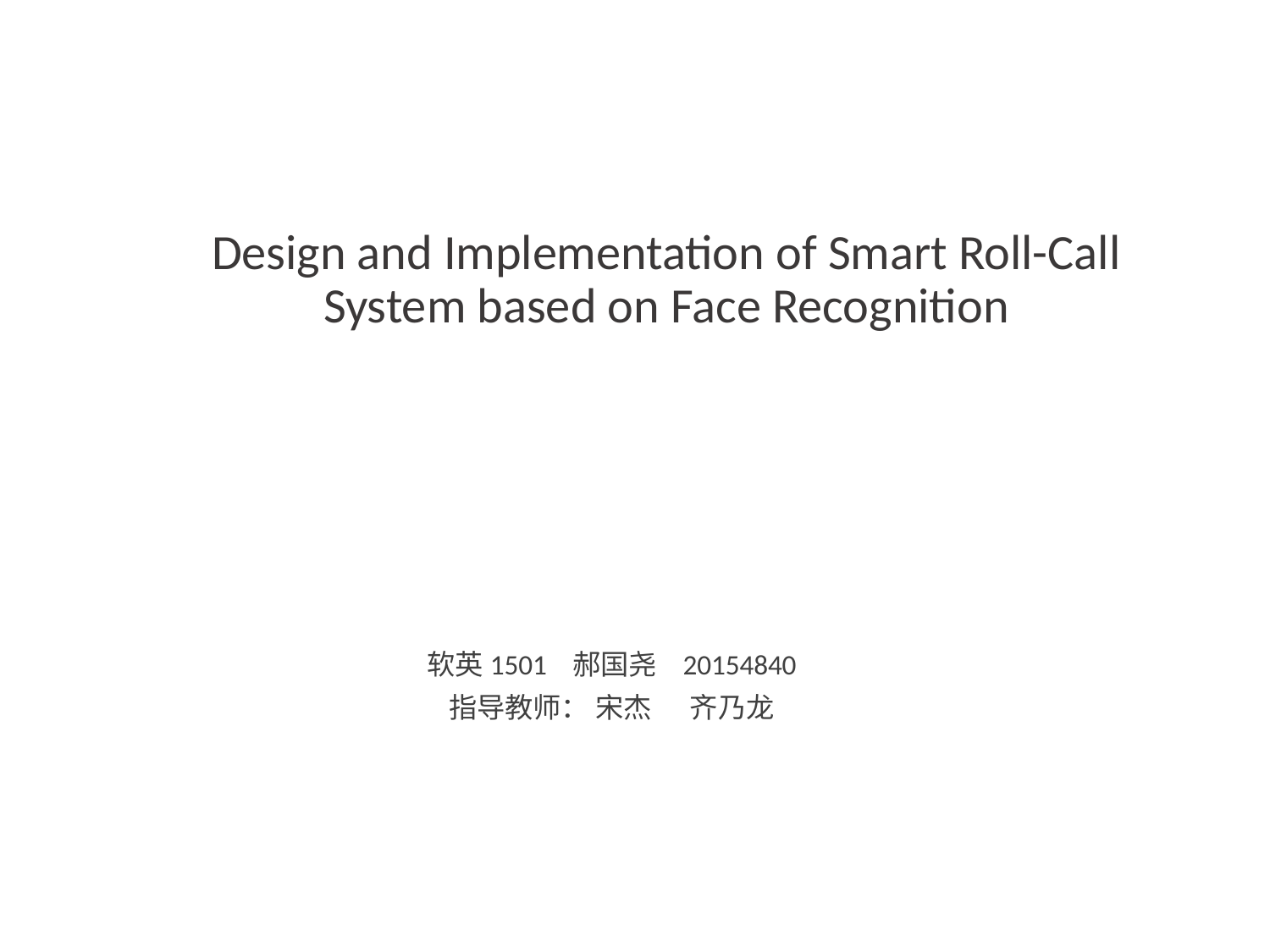

# Design and Implementation of Smart Roll-Call System based on Face Recognition
软英1501   郝国尧   20154840
指导教师： 宋杰      齐乃龙